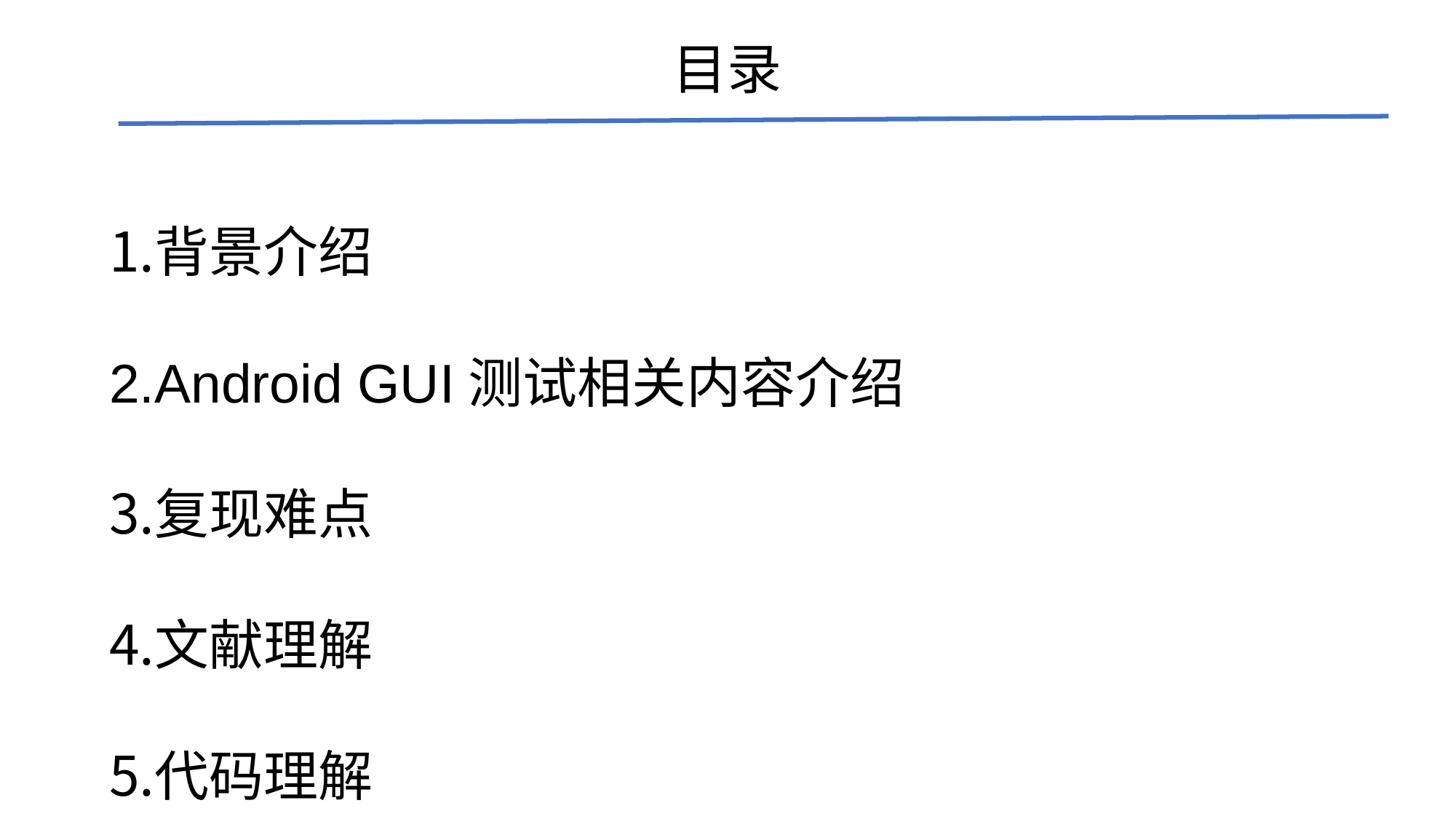

目录
背景介绍
Android GUI测试相关内容介绍
复现难点
文献理解
代码理解